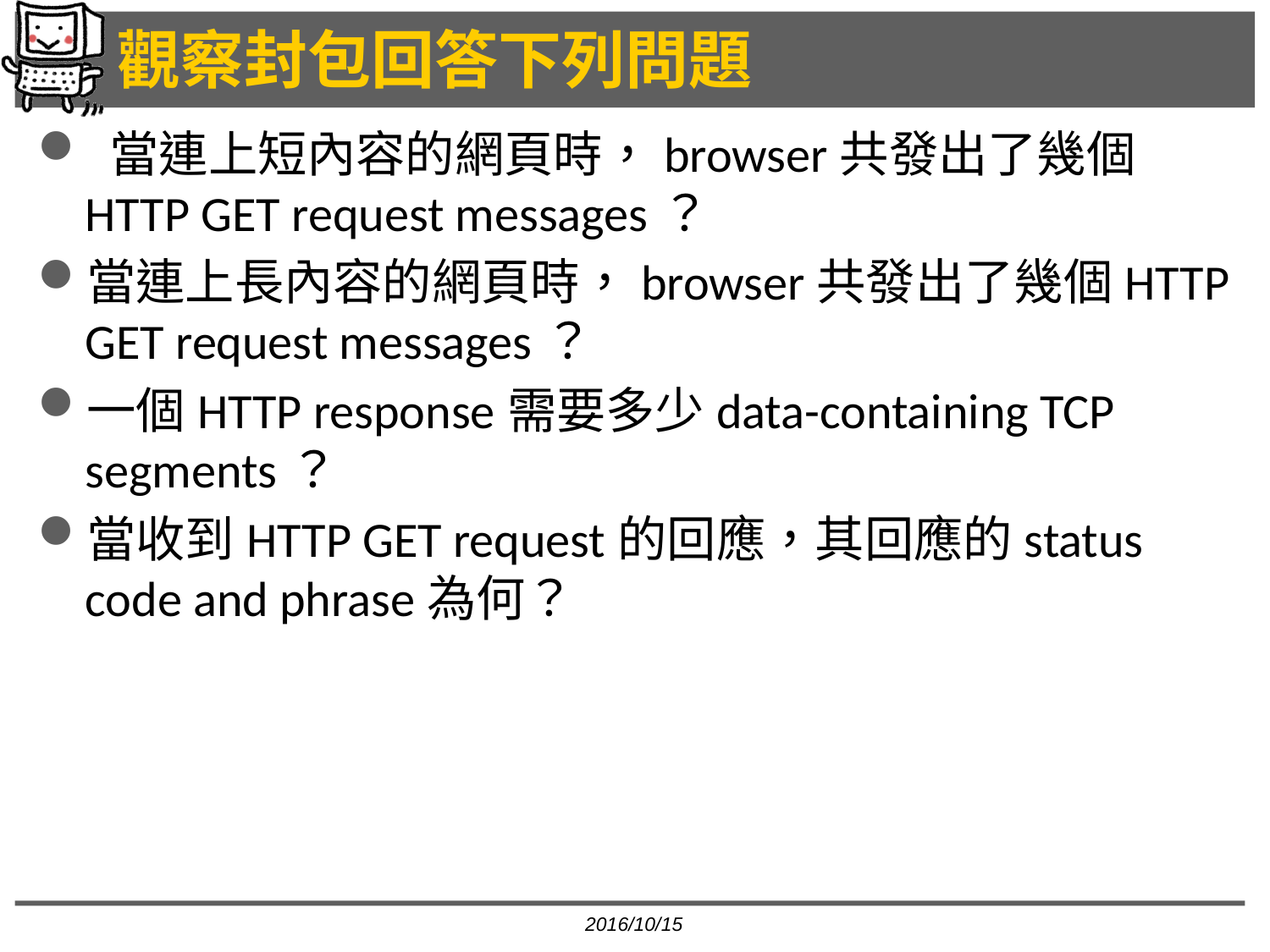

# 觀察封包回答下列問題
 當連上短內容的網頁時，browser共發出了幾個HTTP GET request messages？
當連上長內容的網頁時，browser共發出了幾個HTTP GET request messages？
一個HTTP response需要多少data-containing TCP segments？
當收到HTTP GET request的回應，其回應的status code and phrase為何？

2016/10/15